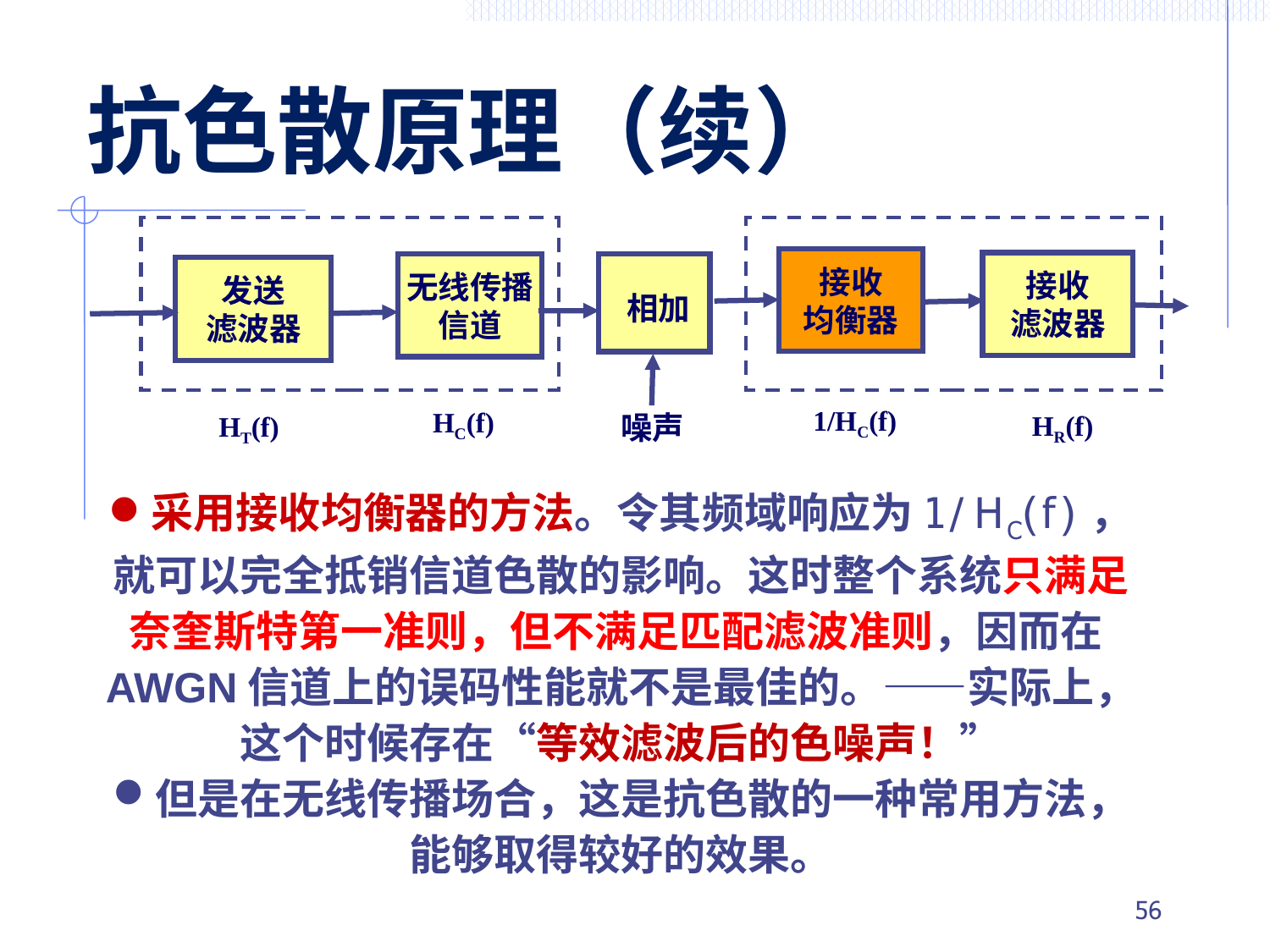

# 抗色散原理（续）

接收
均衡器
接收
滤波器
无线传播
信道

发送
滤波器
相加

1/HC(f)
HC(f)
HR(f)
HT(f)
噪声

采用接收均衡器的方法。令其频域响应为1/HC(f)，就可以完全抵销信道色散的影响。这时整个系统只满足奈奎斯特第一准则，但不满足匹配滤波准则，因而在AWGN信道上的误码性能就不是最佳的。——实际上，这个时候存在“等效滤波后的色噪声！”
但是在无线传播场合，这是抗色散的一种常用方法，能够取得较好的效果。
56